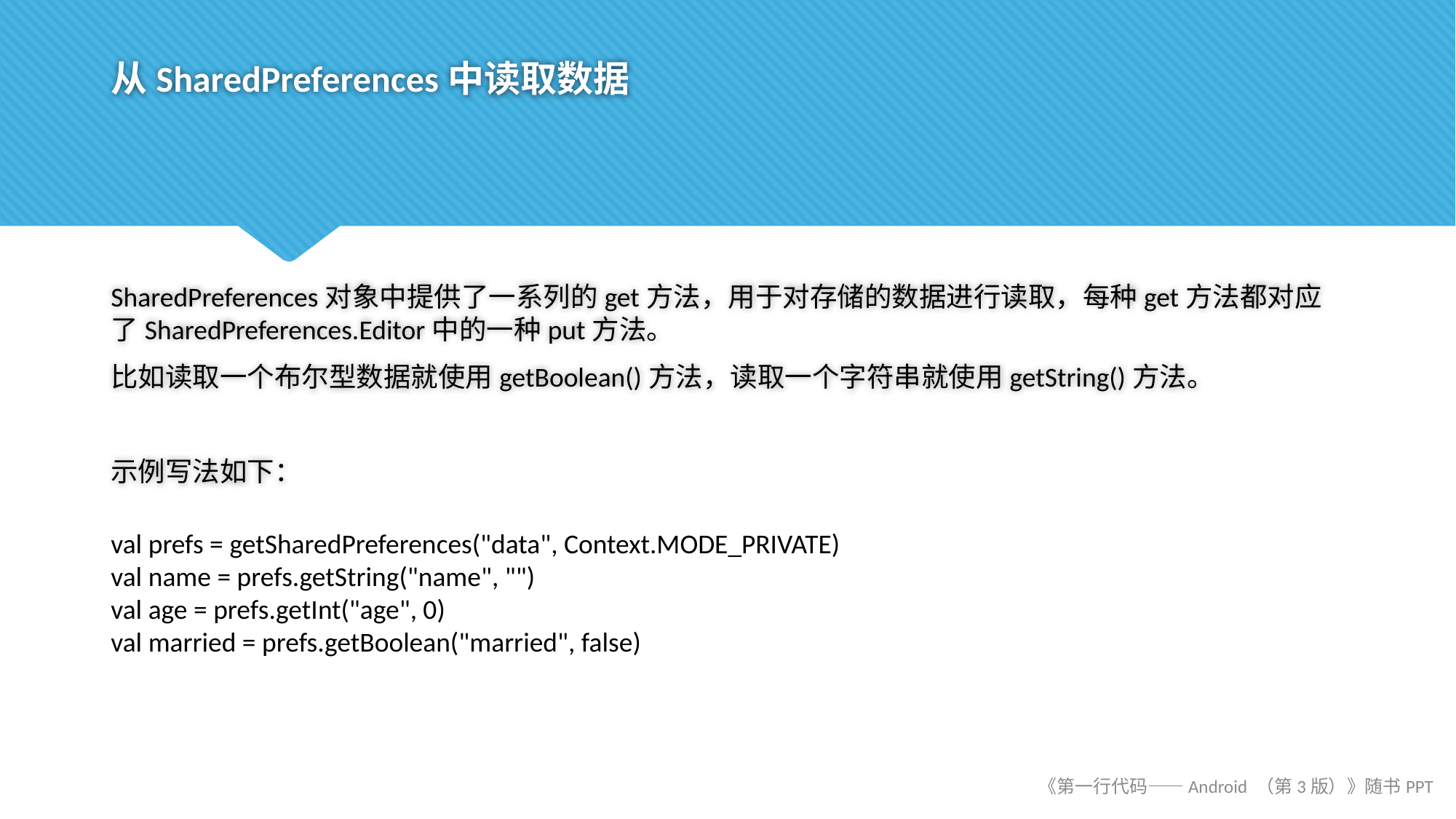

# 从SharedPreferences中读取数据
SharedPreferences对象中提供了一系列的get方法，用于对存储的数据进行读取，每种get方法都对应了SharedPreferences.Editor中的一种put方法。
比如读取一个布尔型数据就使用getBoolean()方法，读取一个字符串就使用getString()方法。

示例写法如下：
val prefs = getSharedPreferences("data", Context.MODE_PRIVATE)
val name = prefs.getString("name", "")
val age = prefs.getInt("age", 0)
val married = prefs.getBoolean("married", false)